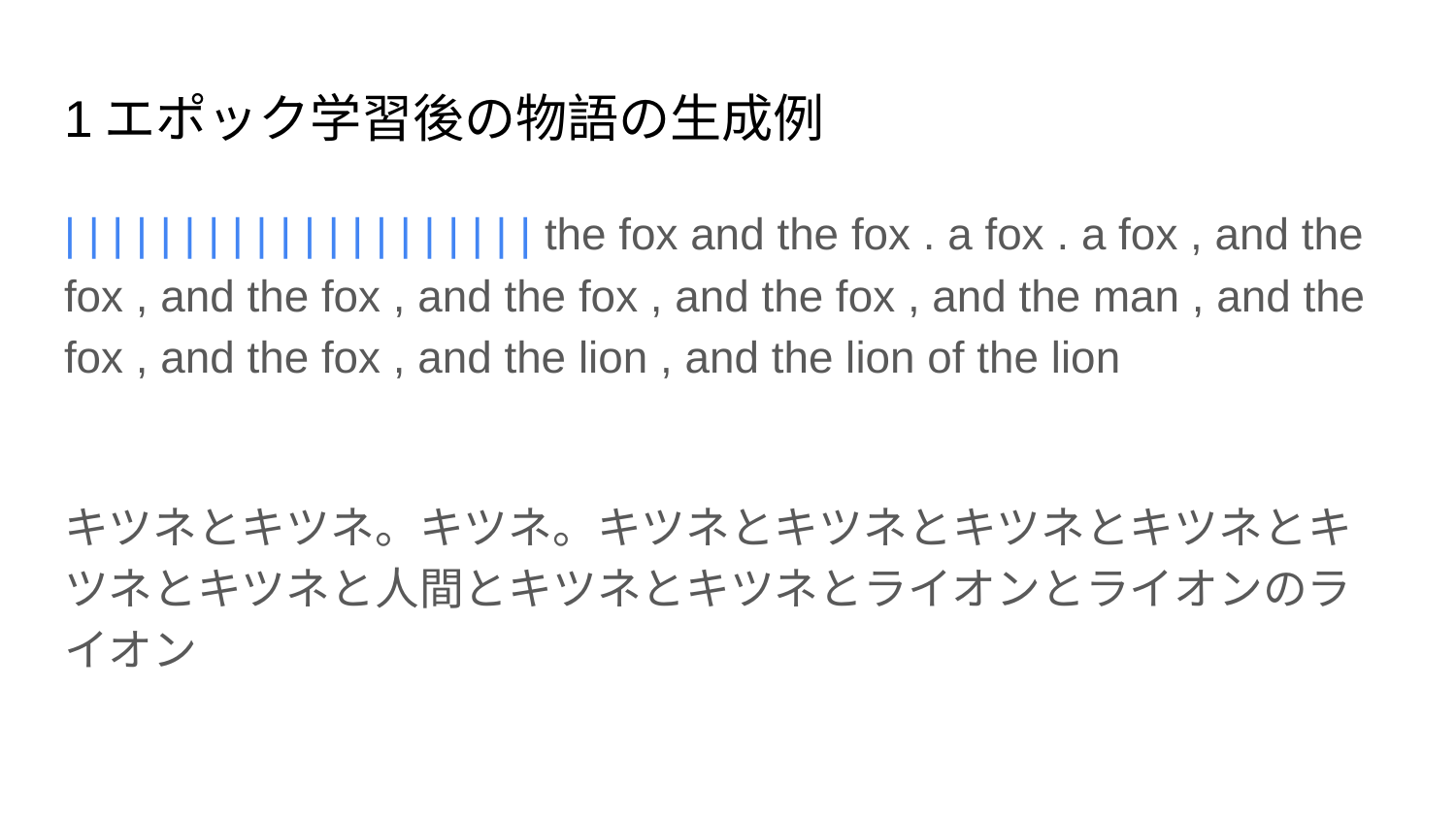

# 1エポック学習後の物語の生成例
| | | | | | | | | | | | | | | | | | | | the fox and the fox . a fox . a fox , and the fox , and the fox , and the fox , and the fox , and the man , and the fox , and the fox , and the lion , and the lion of the lion

キツネとキツネ。キツネ。キツネとキツネとキツネとキツネとキツネとキツネと人間とキツネとキツネとライオンとライオンのライオン